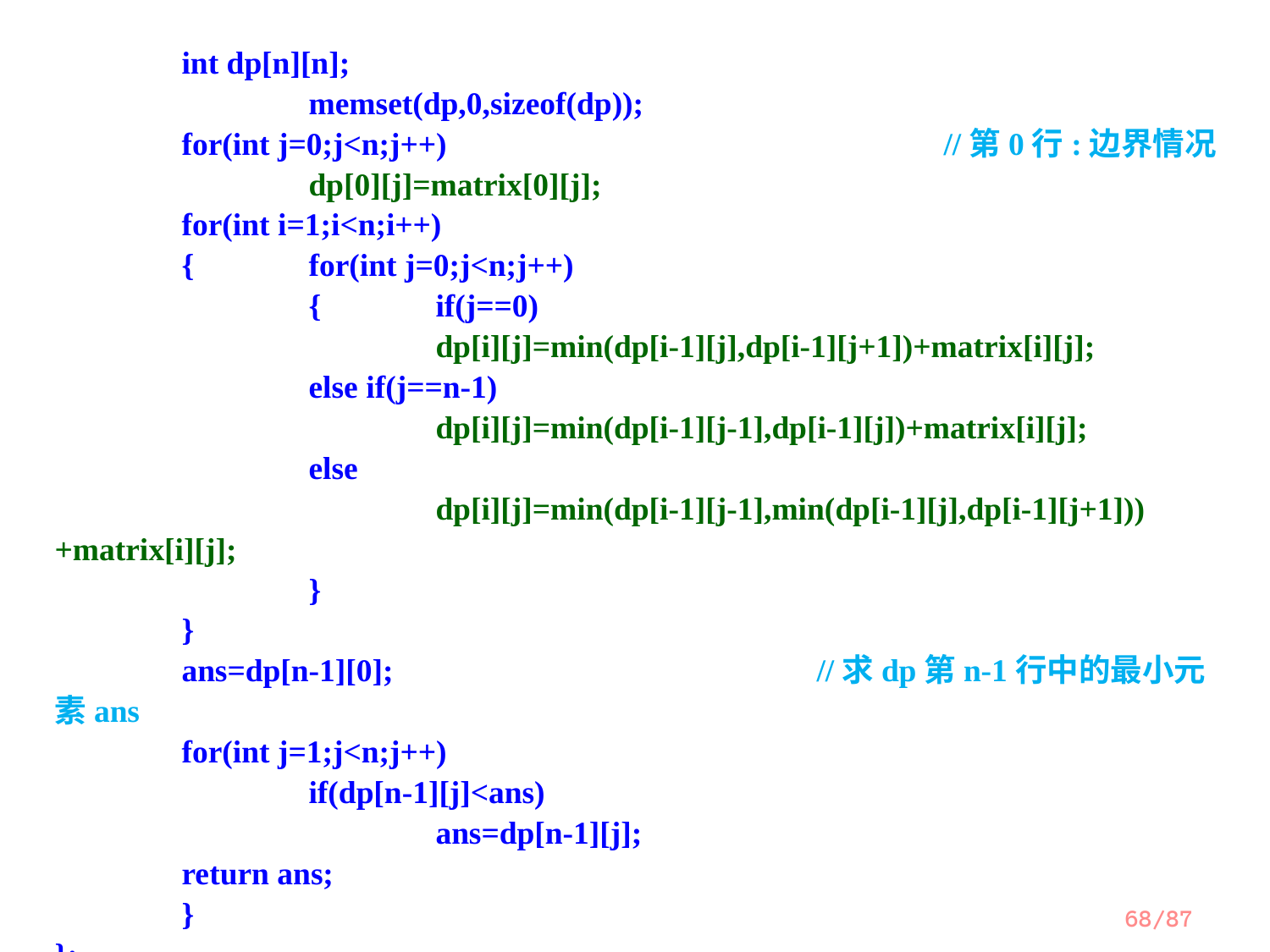

int dp[n][n];
		memset(dp,0,sizeof(dp));
        	for(int j=0;j<n;j++)                			//第0行:边界情况
            		dp[0][j]=matrix[0][j];
        	for(int i=1;i<n;i++)
        	{	for(int j=0;j<n;j++)
            		{	if(j==0)
                    		dp[i][j]=min(dp[i-1][j],dp[i-1][j+1])+matrix[i][j];
               		else if(j==n-1)
                   		dp[i][j]=min(dp[i-1][j-1],dp[i-1][j])+matrix[i][j];
               		else
                   		dp[i][j]=min(dp[i-1][j-1],min(dp[i-1][j],dp[i-1][j+1]))+matrix[i][j];
            		}
        	}
        	ans=dp[n-1][0];                     			//求dp第n-1行中的最小元素ans
        	for(int j=1;j<n;j++)
            		if(dp[n-1][j]<ans)
                		ans=dp[n-1][j];
        	return ans;
    	}
};
68/87